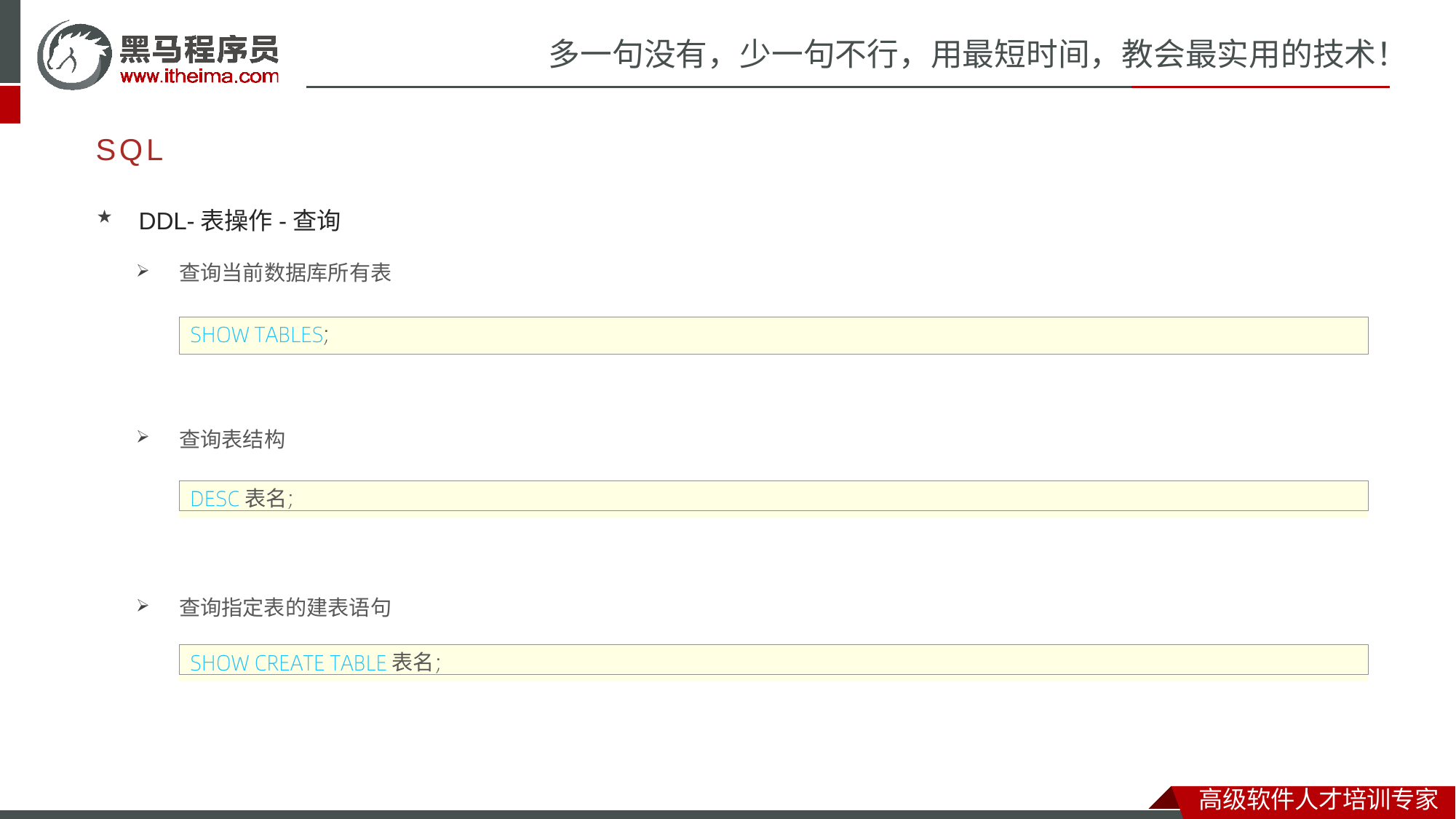

# 多一句没有，少一句不行，用最短时间，教会最实用的技术！

SQL

DDL-表操作-查询
查询当前数据库所有表

查询表结构

表名

查询指定表的建表语句

表名

高级软件人才培训专家